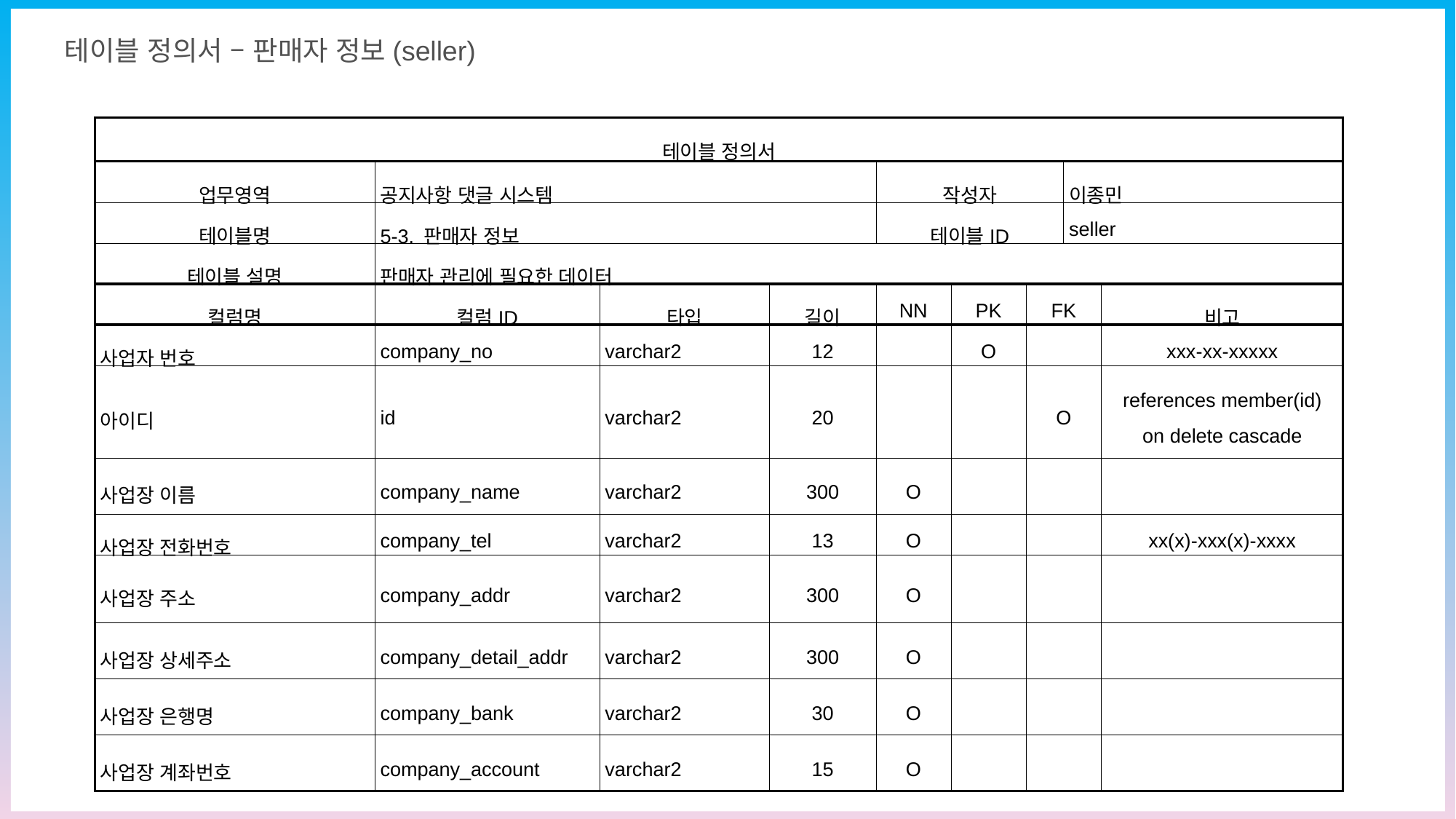

테이블 정의서 – 판매자 정보(seller)
| 테이블 정의서 |  |  |  |  |  |  |  |  |
| --- | --- | --- | --- | --- | --- | --- | --- | --- |
| 업무영역 | 공지사항 댓글 시스템 |  |  | 작성자 |  |  | 이종민 |  |
| 테이블명 | 5-3. 판매자 정보 |  |  | 테이블ID |  |  | seller |  |
| 테이블 설명 | 판매자 관리에 필요한 데이터 |  |  |  |  |  |  |  |
| 컬럼명 | 컬럼ID | 타입 | 길이 | NN | PK | FK |  | 비고 |
| 사업자 번호 | company\_no | varchar2 | 12 |  | O |  |  | xxx-xx-xxxxx |
| 아이디 | id | varchar2 | 20 |  |  | O |  | references member(id) on delete cascade |
| 사업장 이름 | company\_name | varchar2 | 300 | O |  |  |  |  |
| 사업장 전화번호 | company\_tel | varchar2 | 13 | O |  |  |  | xx(x)-xxx(x)-xxxx |
| 사업장 주소 | company\_addr | varchar2 | 300 | O |  |  |  |  |
| 사업장 상세주소 | company\_detail\_addr | varchar2 | 300 | O |  |  |  |  |
| 사업장 은행명 | company\_bank | varchar2 | 30 | O |  |  |  |  |
| 사업장 계좌번호 | company\_account | varchar2 | 15 | O |  |  |  |  |